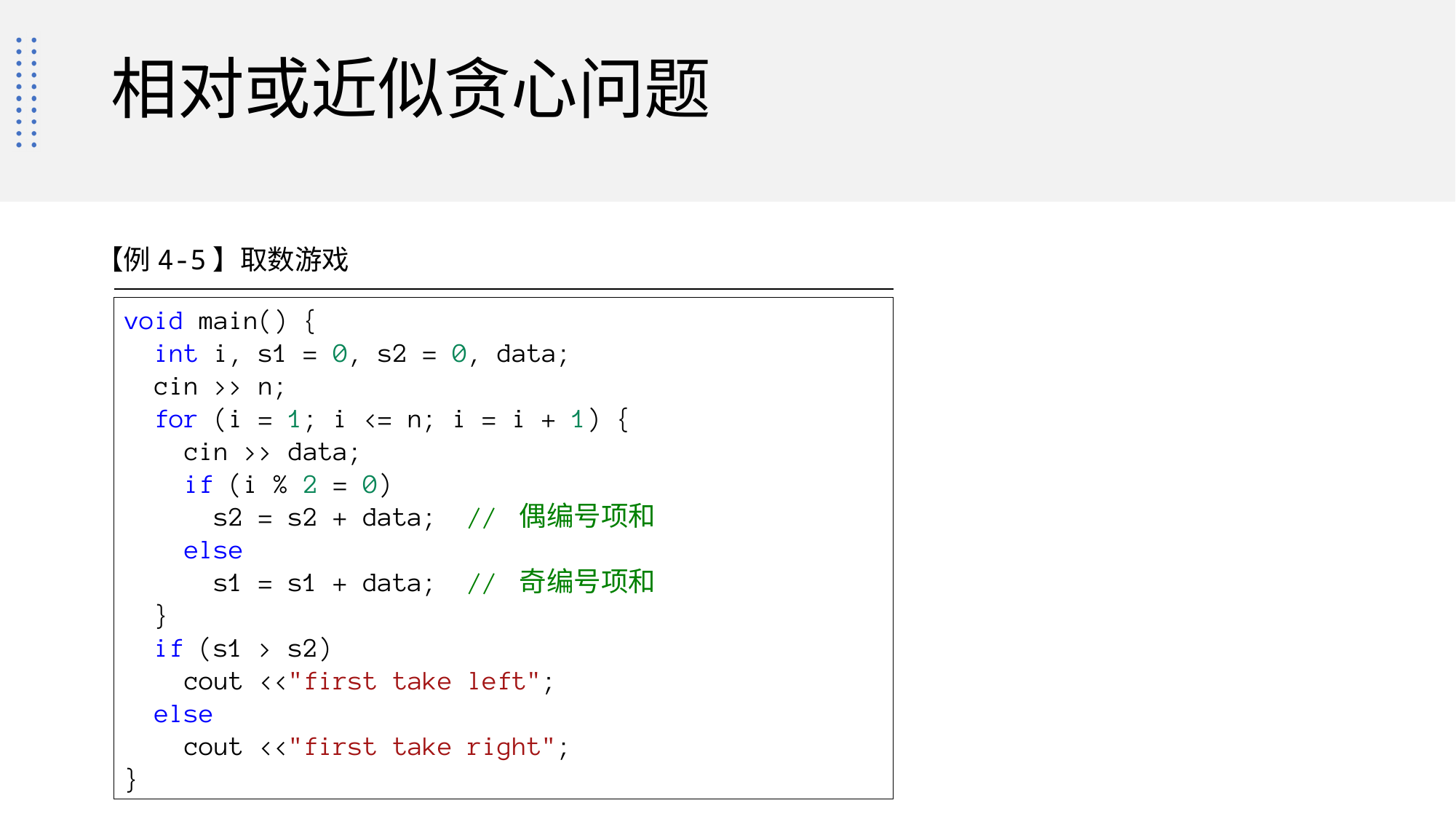

# 相对或近似贪心问题
【例4-5】取数游戏
void main() {
  int i, s1 = 0, s2 = 0, data;
  cin >> n;
  for (i = 1; i <= n; i = i + 1) {
    cin >> data;
    if (i % 2 = 0)
      s2 = s2 + data;  // 偶编号项和
    else
      s1 = s1 + data;  // 奇编号项和
  }
  if (s1 > s2)
    cout <<"first take left";
  else
    cout <<"first take right";
}